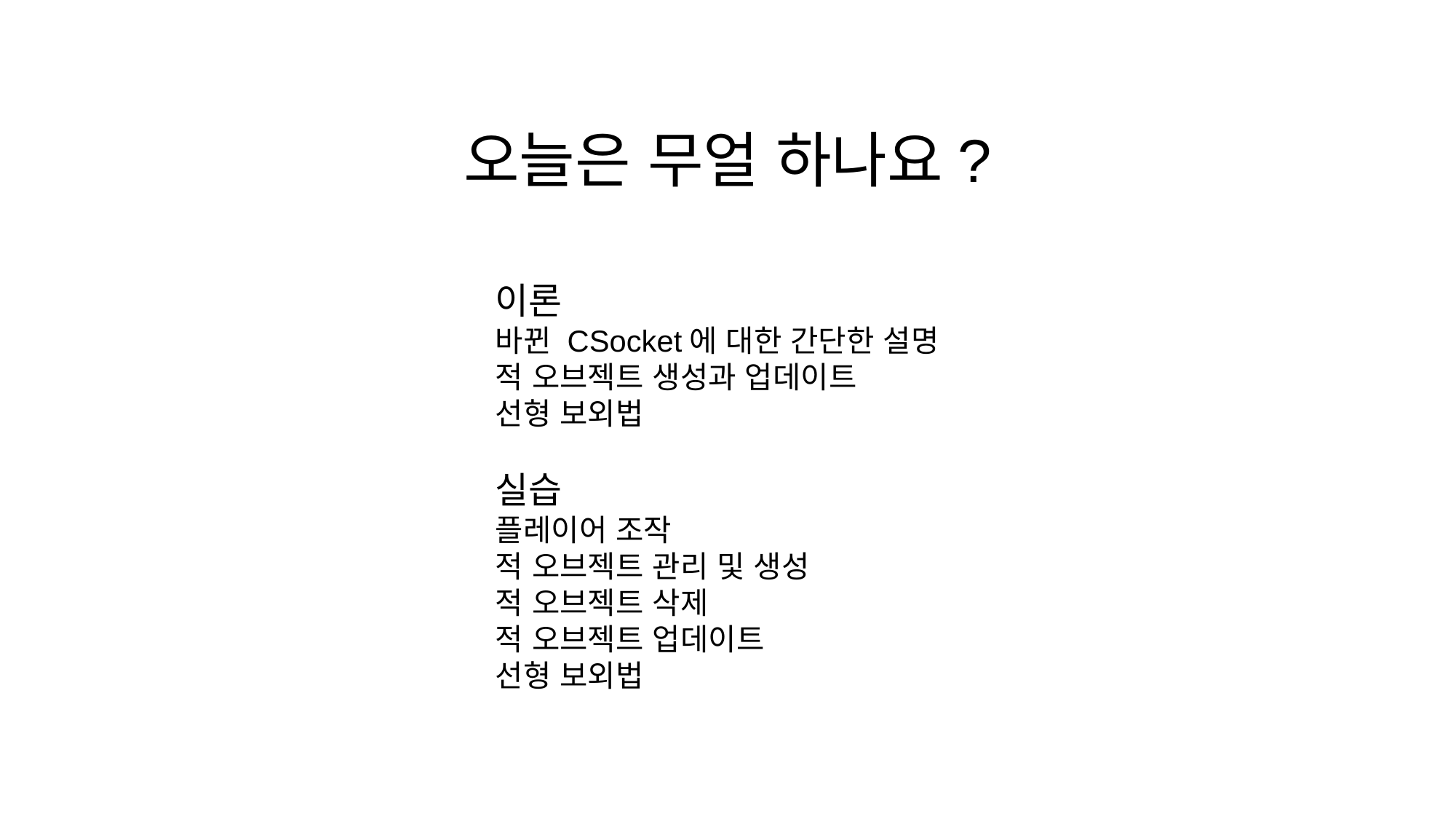

오늘은 무얼 하나요?
이론
바뀐 CSocket에 대한 간단한 설명
적 오브젝트 생성과 업데이트
선형 보외법

실습
플레이어 조작
적 오브젝트 관리 및 생성
적 오브젝트 삭제
적 오브젝트 업데이트
선형 보외법